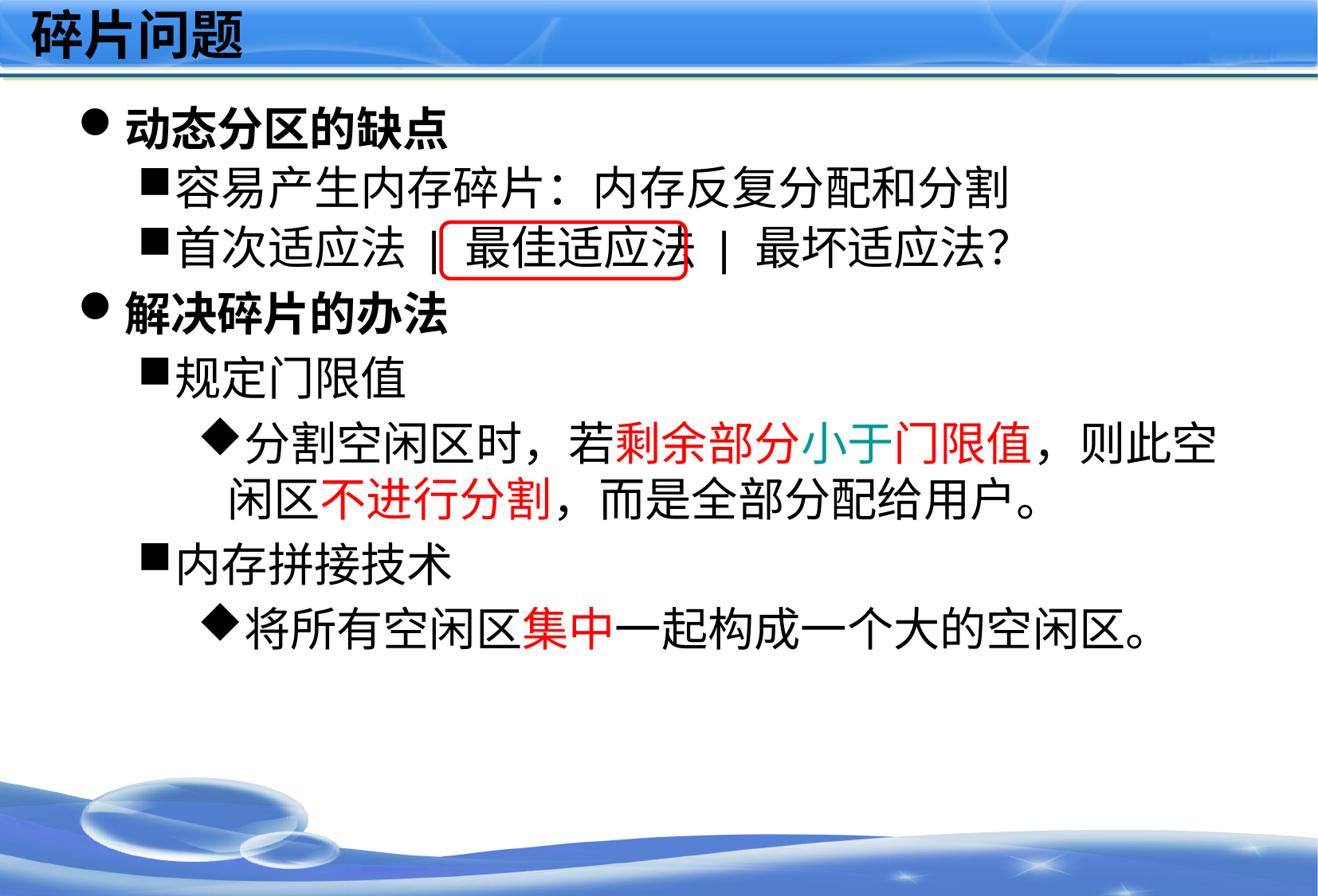

# 碎片问题
动态分区的缺点
容易产生内存碎片：内存反复分配和分割
首次适应法 | 最佳适应法 | 最坏适应法？
解决碎片的办法
规定门限值
分割空闲区时，若剩余部分小于门限值，则此空闲区不进行分割，而是全部分配给用户。
内存拼接技术
将所有空闲区集中一起构成一个大的空闲区。